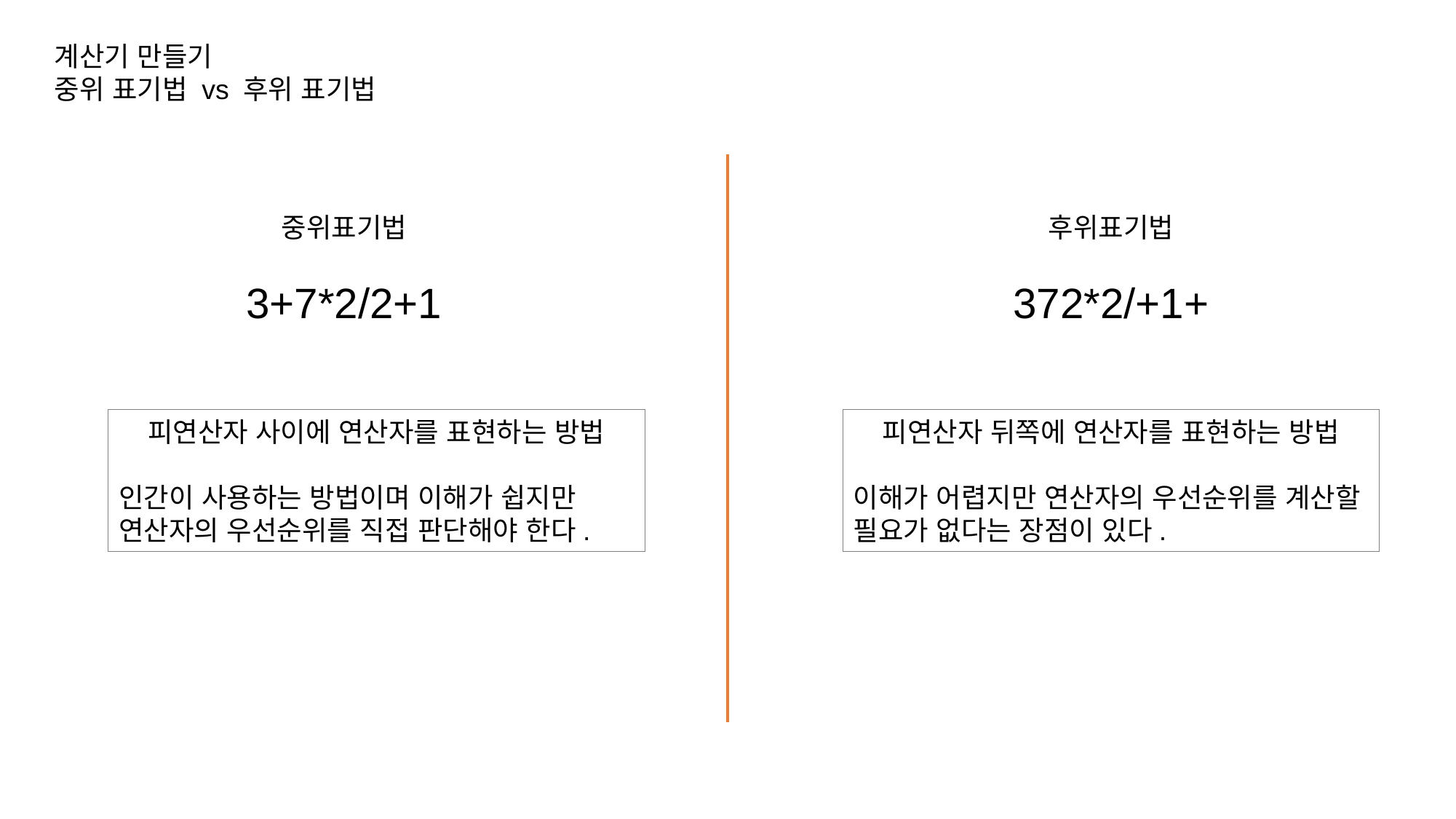

계산기 만들기
중위 표기법 vs 후위 표기법
중위표기법

3+7*2/2+1
후위표기법

372*2/+1+
피연산자 뒤쪽에 연산자를 표현하는 방법

이해가 어렵지만 연산자의 우선순위를 계산할 필요가 없다는 장점이 있다.
피연산자 사이에 연산자를 표현하는 방법

인간이 사용하는 방법이며 이해가 쉽지만
연산자의 우선순위를 직접 판단해야 한다.